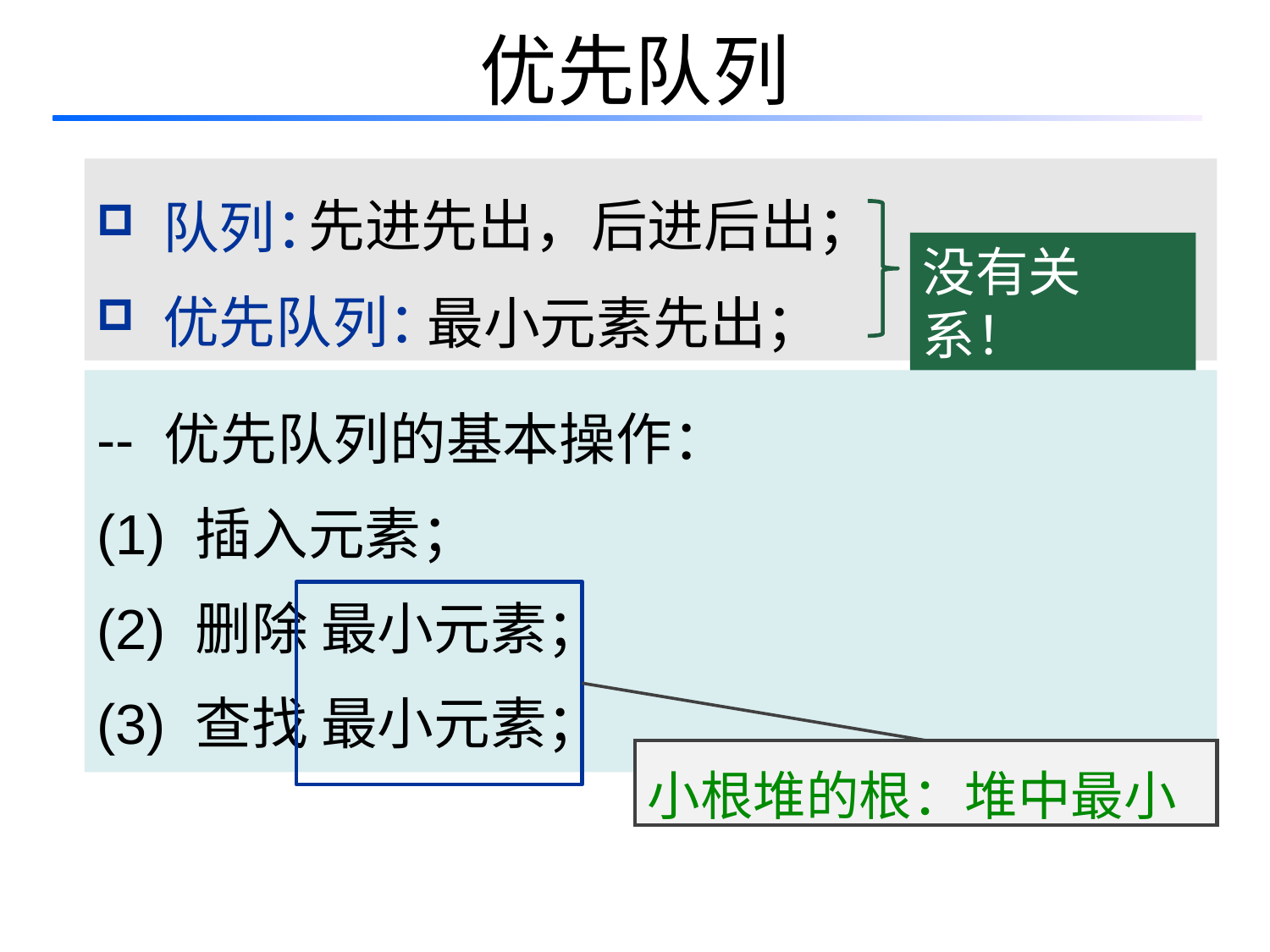

# 优先队列

 队列：
 优先队列：
先进先出，后进后出；

没有关系！
最小元素先出；
-- 优先队列的基本操作：
(1) 插入元素；
(2) 删除 最小元素；
(3) 查找 最小元素；

小根堆的根：堆中最小